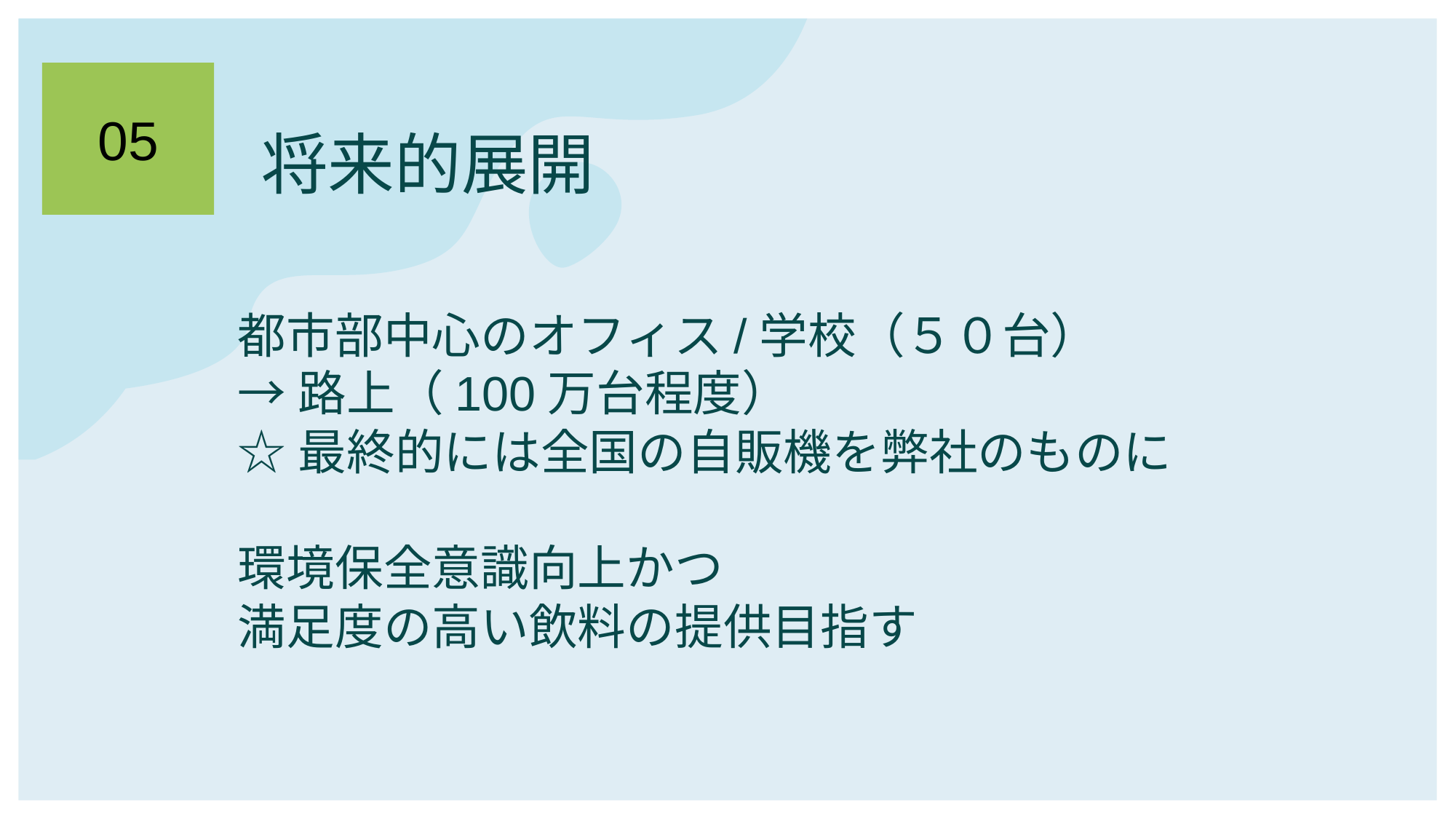

05
# 将来的展開
都市部中心のオフィス/学校（５０台）
→路上（100万台程度）
☆最終的には全国の自販機を弊社のものに

環境保全意識向上かつ
満足度の高い飲料の提供目指す